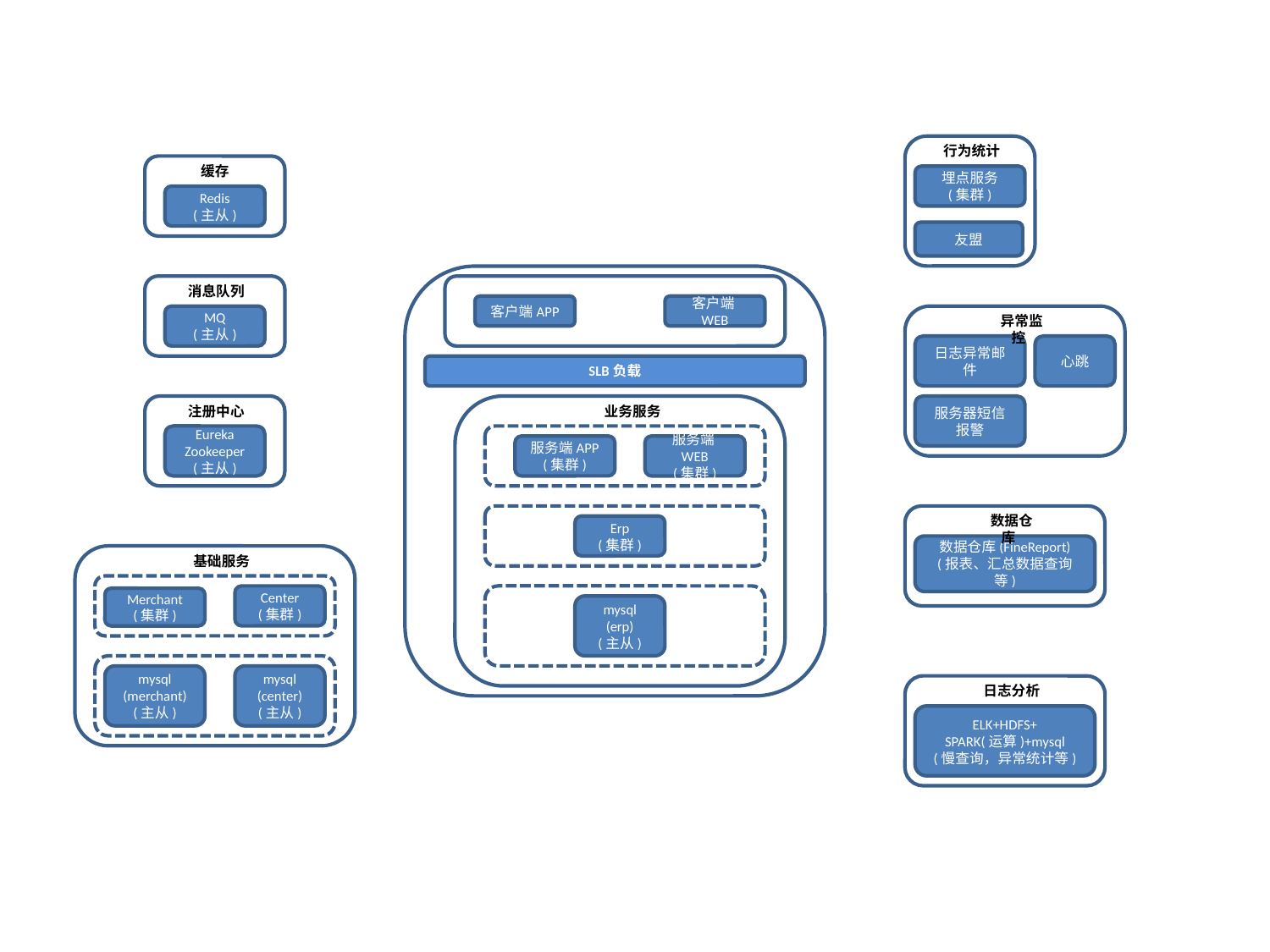

行为统计

缓存

埋点服务
(集群)

Redis
(主从)
友盟

消息队列

客户端APP
客户端WEB
MQ
(主从)

 异常监控
日志异常邮件
心跳
SLB负载

注册中心

    业务服务
服务器短信报警
Eureka
Zookeeper
(主从)

服务端APP
(集群)

服务端WEB
(集群)

 数据仓库

Erp
(集群)

数据仓库(FineReport)
(报表、汇总数据查询等)

 基础服务

Center
(集群)

Merchant
(集群)

mysql
(erp)
(主从)

mysql
(merchant)
(主从)
mysql
(center)
(主从)

 日志分析
ELK+HDFS+
SPARK(运算)+mysql
(慢查询，异常统计等)